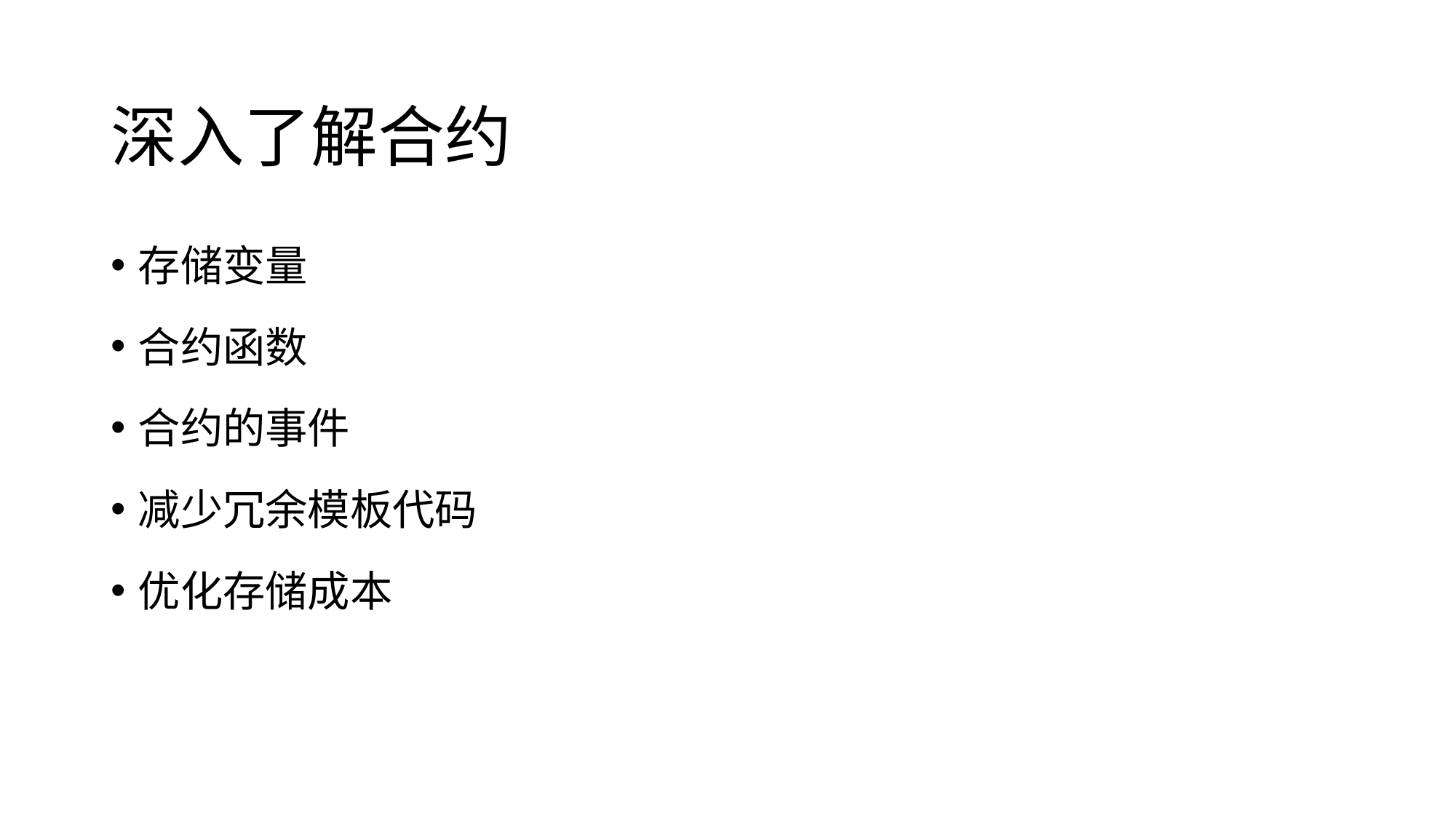

# 深入了解合约
存储变量
合约函数
合约的事件
减少冗余模板代码
优化存储成本